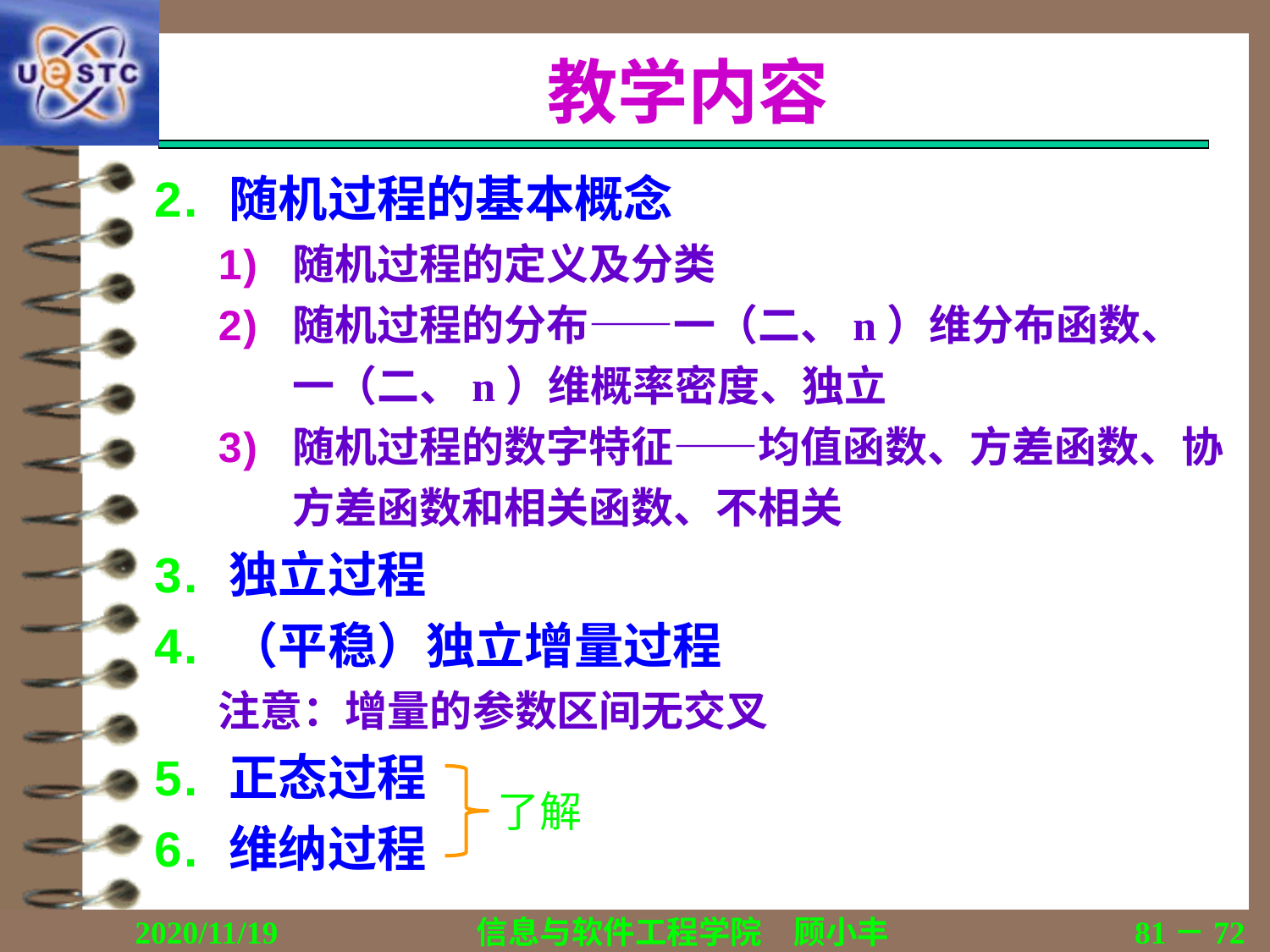

# 教学内容
随机过程的基本概念
随机过程的定义及分类
随机过程的分布——一（二、n）维分布函数、一（二、n）维概率密度、独立
随机过程的数字特征——均值函数、方差函数、协方差函数和相关函数、不相关
独立过程
（平稳）独立增量过程
注意：增量的参数区间无交叉
正态过程
维纳过程

了解
2020/11/19
信息与软件工程学院　顾小丰
81－72